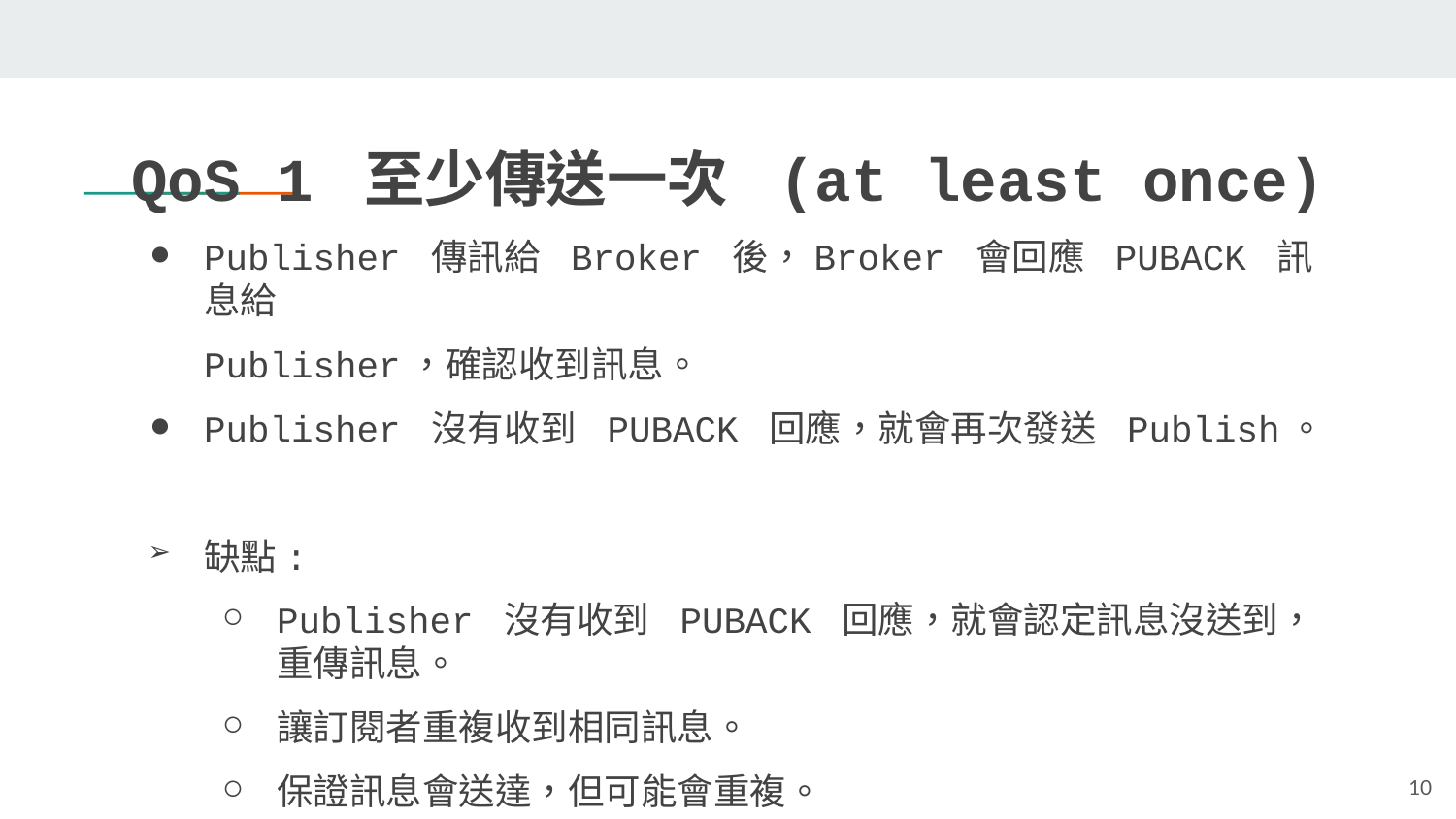

QoS 1 至少傳送一次 (at least once)
Publisher 傳訊給 Broker 後，Broker 會回應 PUBACK 訊息給
Publisher，確認收到訊息。
Publisher 沒有收到 PUBACK 回應，就會再次發送 Publish。

缺點:
Publisher 沒有收到 PUBACK 回應，就會認定訊息沒送到，重傳訊息。
讓訂閱者重複收到相同訊息。
保證訊息會送達，但可能會重複。
10